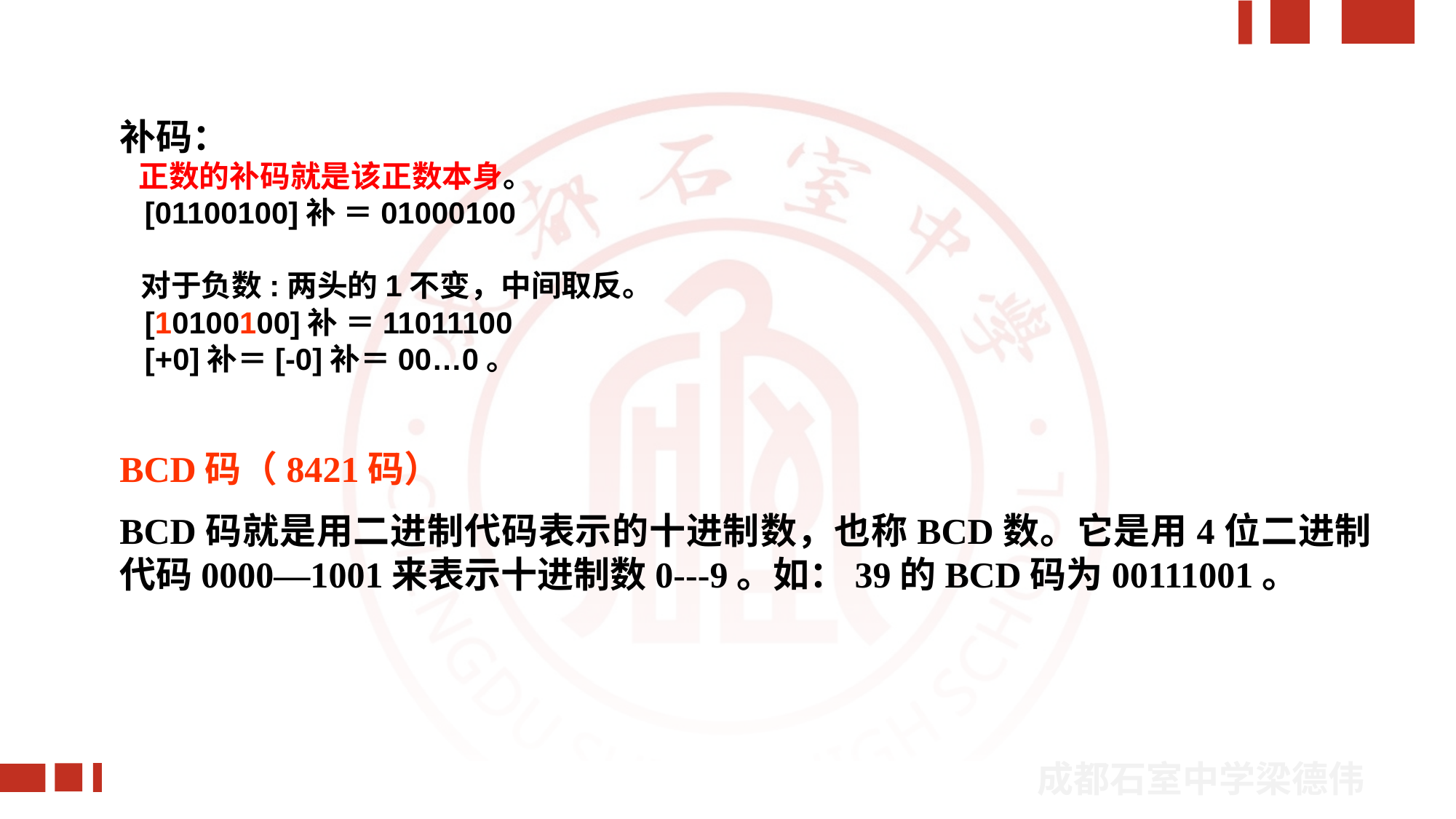

补码：
  正数的补码就是该正数本身。
   [01100100]补 ＝01000100
  对于负数:两头的1不变，中间取反。
   [10100100]补 ＝11011100
   [+0]补＝[-0]补＝00…0。

BCD码（8421码）
BCD码就是用二进制代码表示的十进制数，也称BCD数。它是用4位二进制代码0000—1001来表示十进制数0---9。如：39的BCD码为00111001。